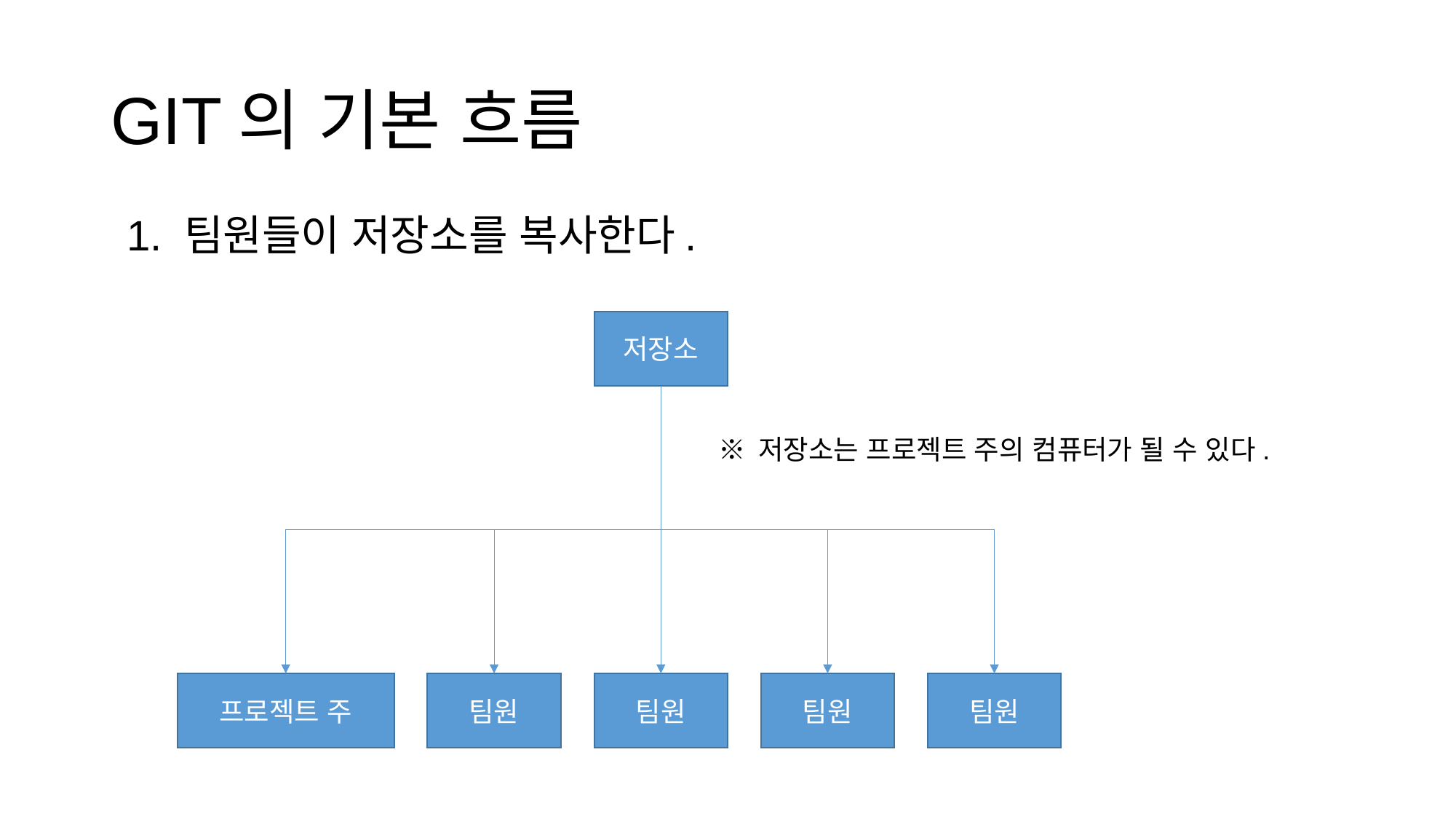

# GIT의 기본 흐름
1. 팀원들이 저장소를 복사한다.
저장소

출처: http://blog.eairship.kr/129?category=442691 [누구나가 다 이해할 수 있는 프로그래밍 첫걸음]
※ 저장소는 프로젝트 주의 컴퓨터가 될 수 있다.
프로젝트 주
팀원
팀원
팀원
팀원